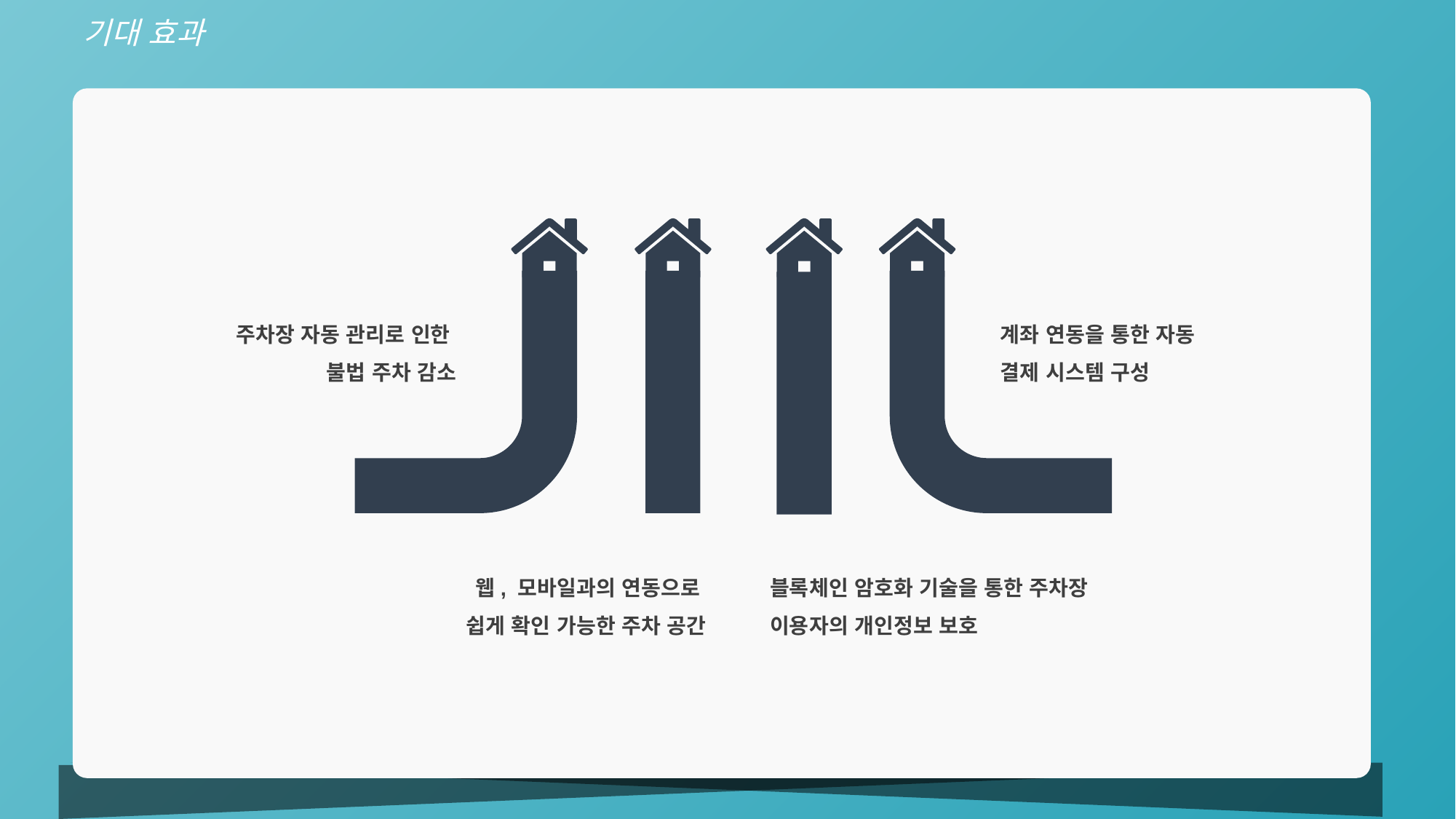

기대 효과

주차장 자동 관리로 인한
불법 주차 감소

계좌 연동을 통한 자동
결제 시스템 구성
웹, 모바일과의 연동으로
쉽게 확인 가능한 주차 공간

블록체인 암호화 기술을 통한 주차장 이용자의 개인정보 보호